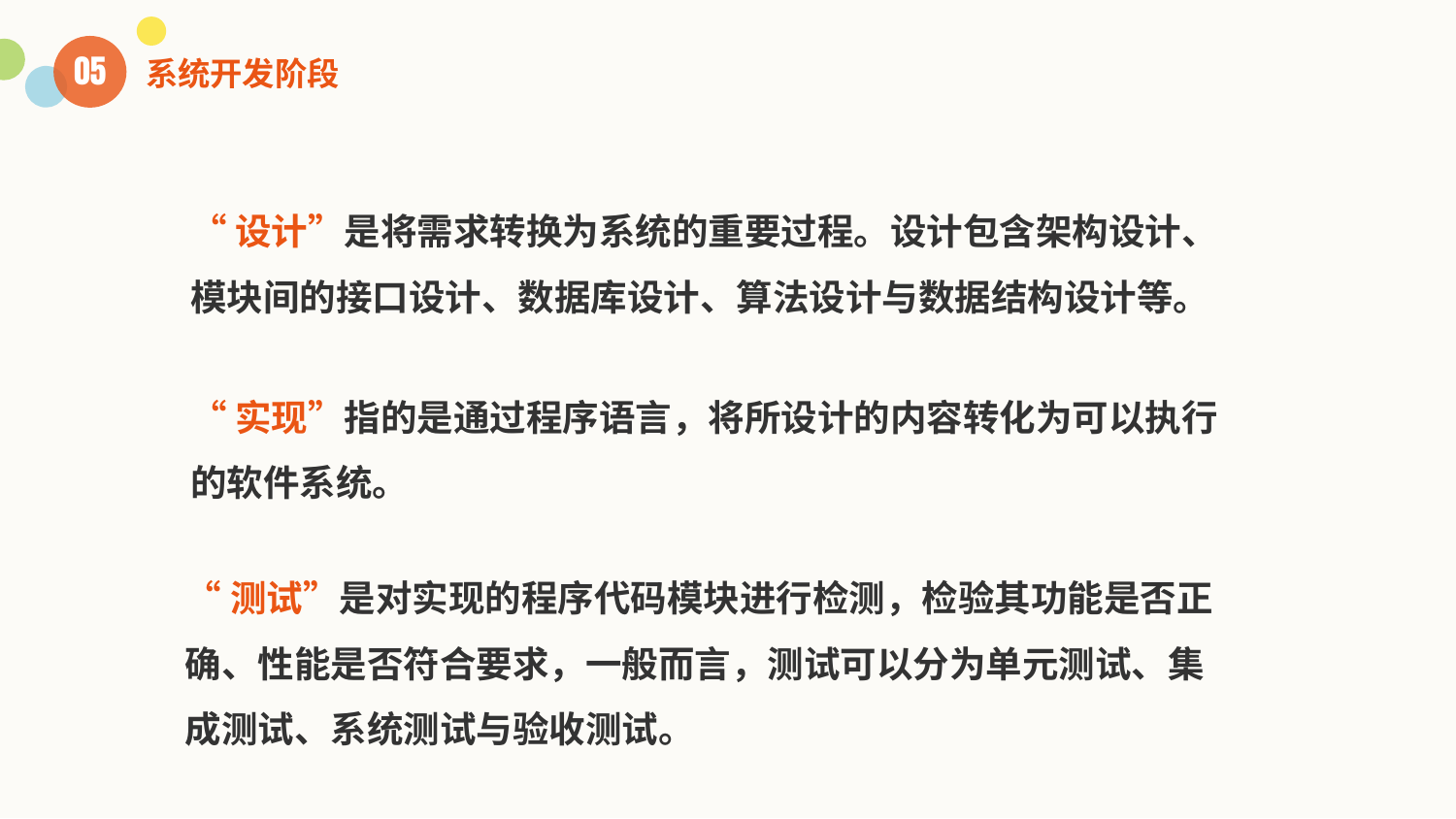

05
系统开发阶段

“设计”是将需求转换为系统的重要过程。设计包含架构设计、模块间的接口设计、数据库设计、算法设计与数据结构设计等。
“实现”指的是通过程序语言，将所设计的内容转化为可以执行的软件系统。
“测试”是对实现的程序代码模块进行检测，检验其功能是否正确、性能是否符合要求，一般而言，测试可以分为单元测试、集成测试、系统测试与验收测试。